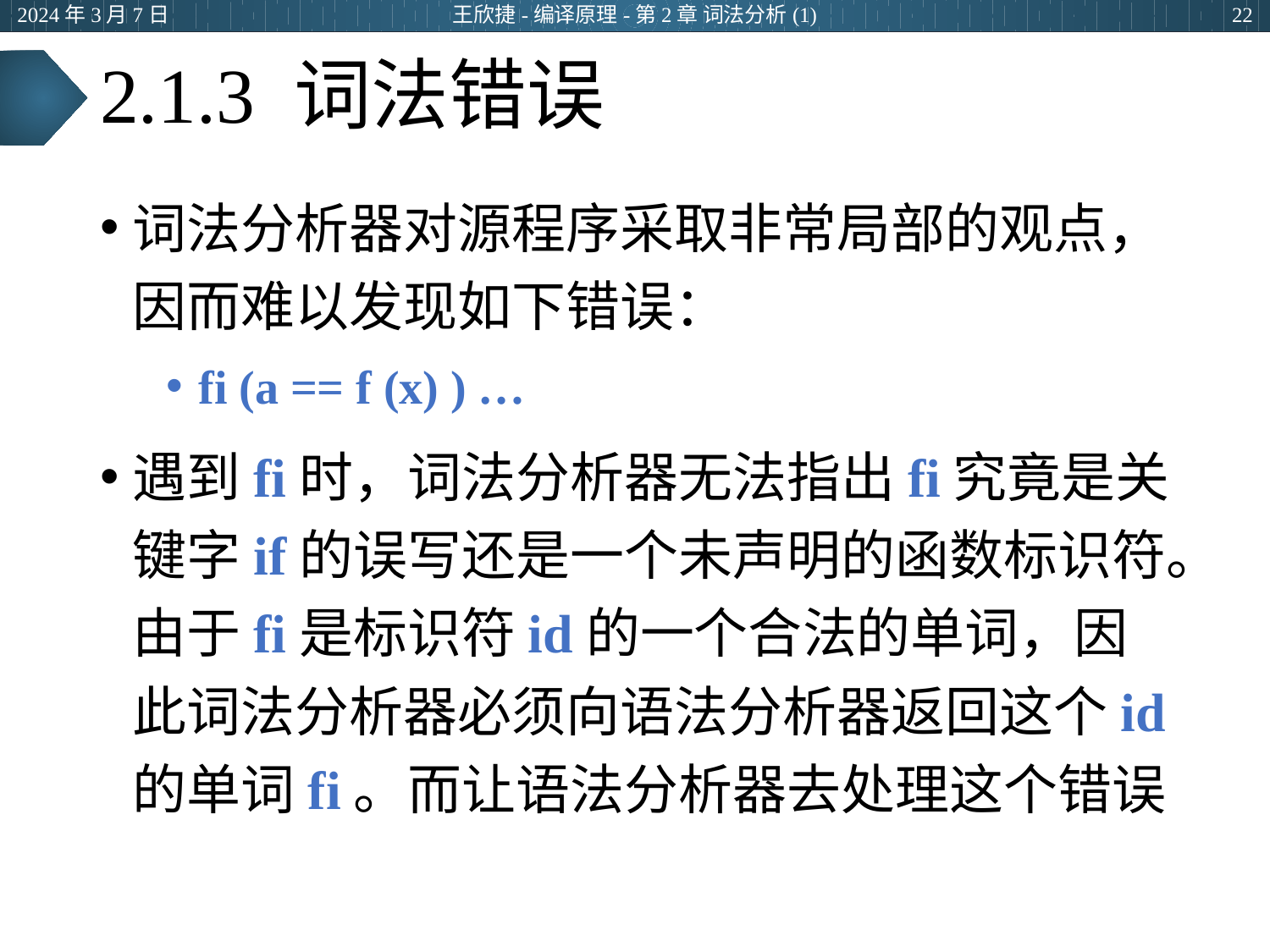

2024年3月7日
王欣捷-编译原理-第2章 词法分析(1)
22
# 2.1.3 词法错误
词法分析器对源程序采取非常局部的观点，因而难以发现如下错误：
fi (a == f (x) ) …
遇到fi时，词法分析器无法指出fi究竟是关键字if的误写还是一个未声明的函数标识符。由于fi是标识符id的一个合法的单词，因此词法分析器必须向语法分析器返回这个id的单词fi。而让语法分析器去处理这个错误